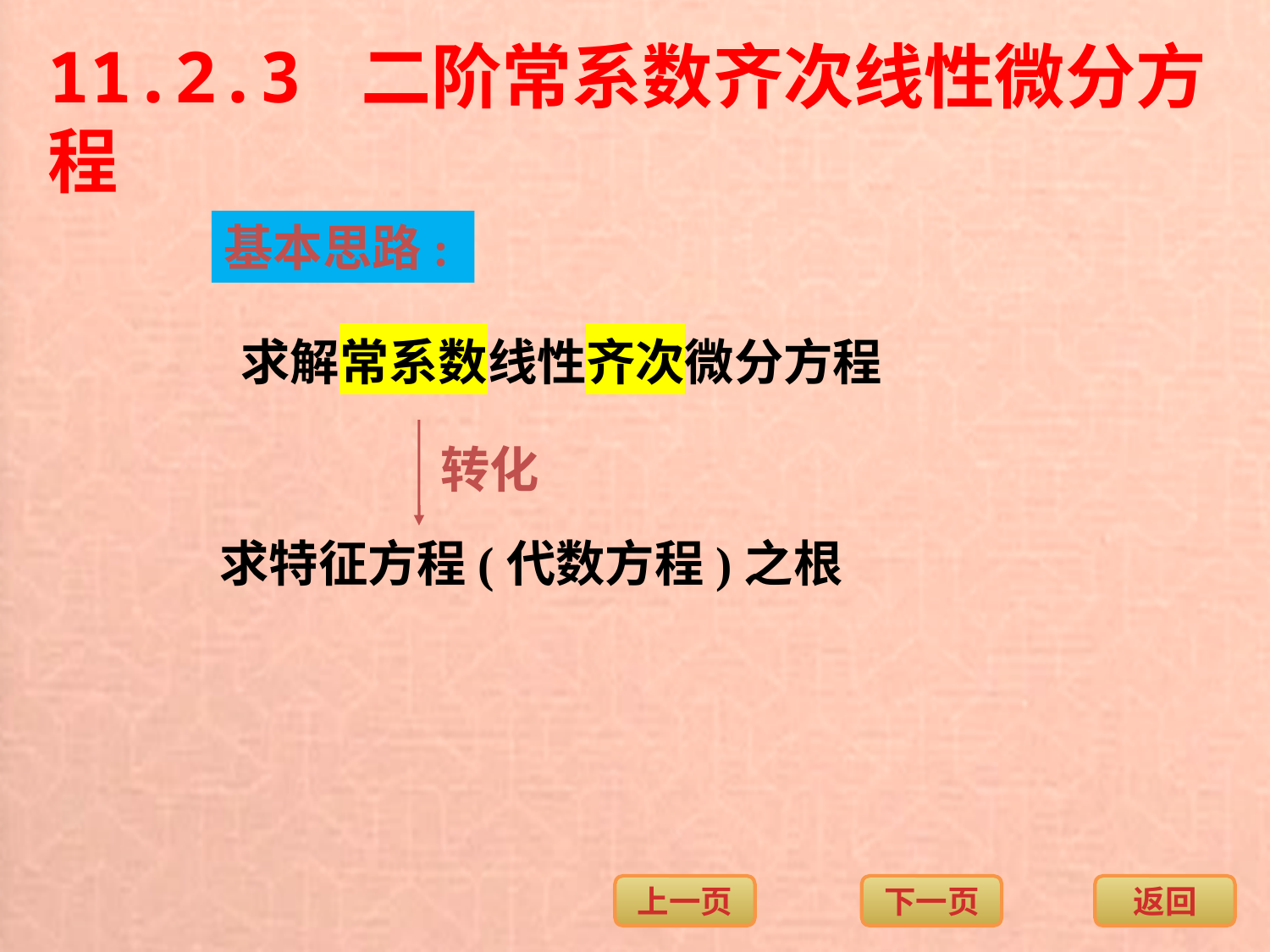

11.2.3 二阶常系数齐次线性微分方程
基本思路:
求解常系数线性齐次微分方程

转化
求特征方程(代数方程)之根